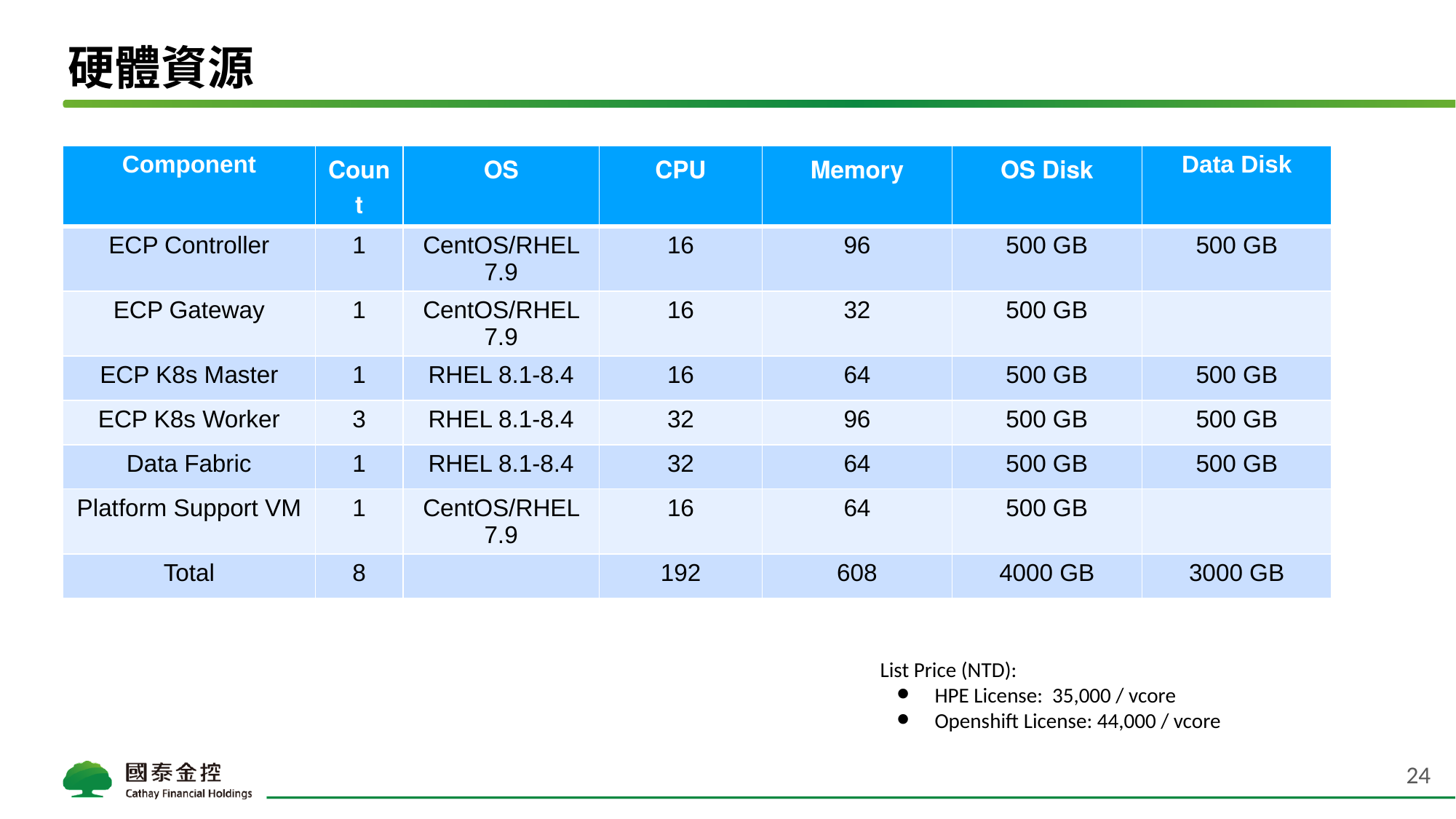

# 硬體資源
| Component | Count | OS | CPU | Memory | OS Disk | Data Disk |
| --- | --- | --- | --- | --- | --- | --- |
| ECP Controller | 1 | CentOS/RHEL 7.9 | 16 | 96 | 500 GB | 500 GB |
| ECP Gateway | 1 | CentOS/RHEL 7.9 | 16 | 32 | 500 GB |  |
| ECP K8s Master | 1 | RHEL 8.1-8.4 | 16 | 64 | 500 GB | 500 GB |
| ECP K8s Worker | 3 | RHEL 8.1-8.4 | 32 | 96 | 500 GB | 500 GB |
| Data Fabric | 1 | RHEL 8.1-8.4 | 32 | 64 | 500 GB | 500 GB |
| Platform Support VM | 1 | CentOS/RHEL 7.9 | 16 | 64 | 500 GB |  |
| Total | 8 |  | 192 | 608 | 4000 GB | 3000 GB |
List Price (NTD):
HPE License:  35,000 / vcore
Openshift License: 44,000 / vcore